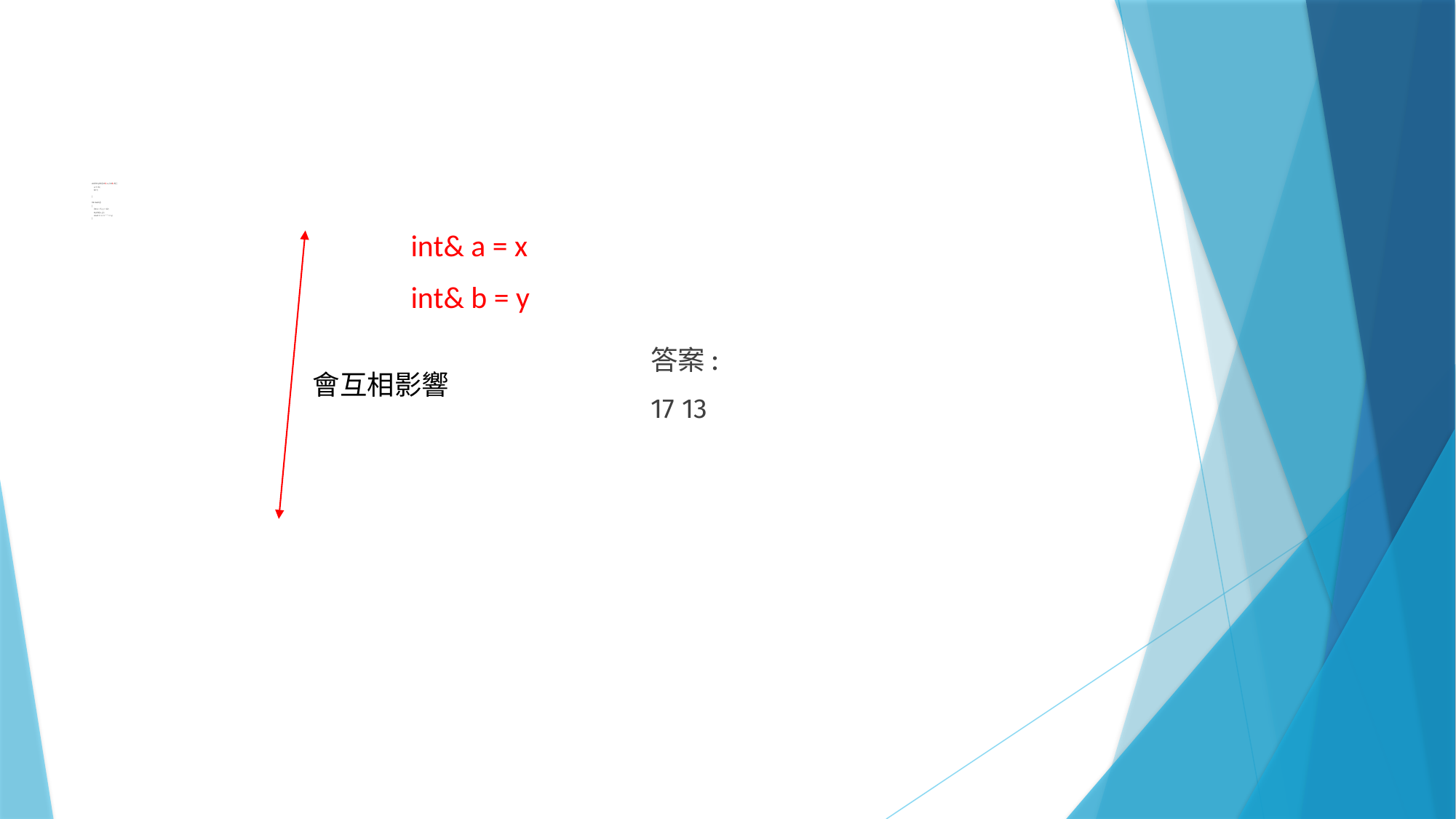

void try01(int& a, int& b) {
    a += b;
    b++;

}

int main()
{
    int x = 5, y = 12;
    try01(x, y);
    cout << x << " " << y;
}
int& a = x
int& b = y
答案:
17 13
會互相影響